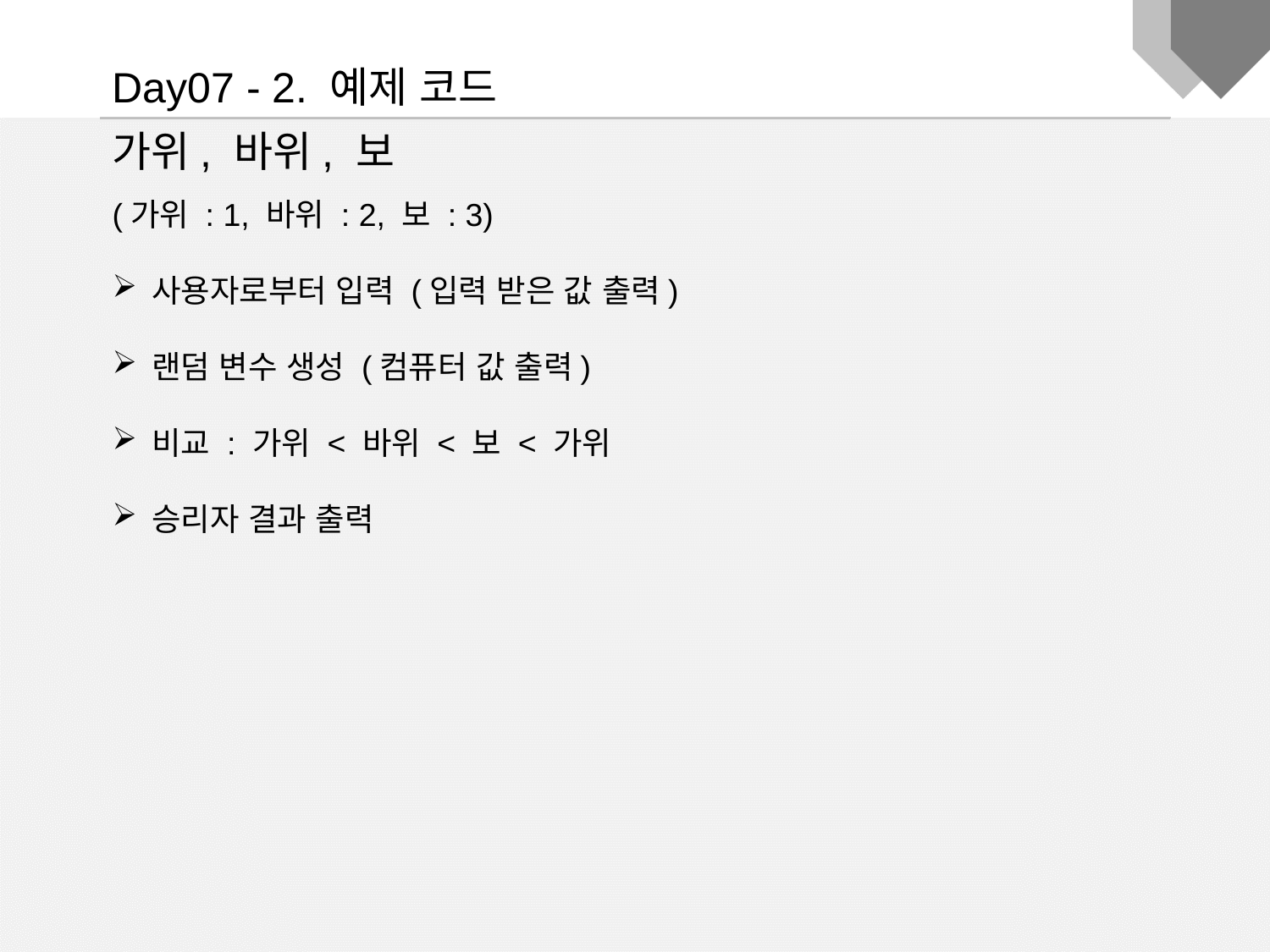

Day07 - 2. 예제 코드
가위, 바위, 보
(가위 : 1, 바위 : 2, 보 : 3)
사용자로부터 입력 (입력 받은 값 출력)
랜덤 변수 생성 (컴퓨터 값 출력)
비교 : 가위 < 바위 < 보 < 가위
승리자 결과 출력